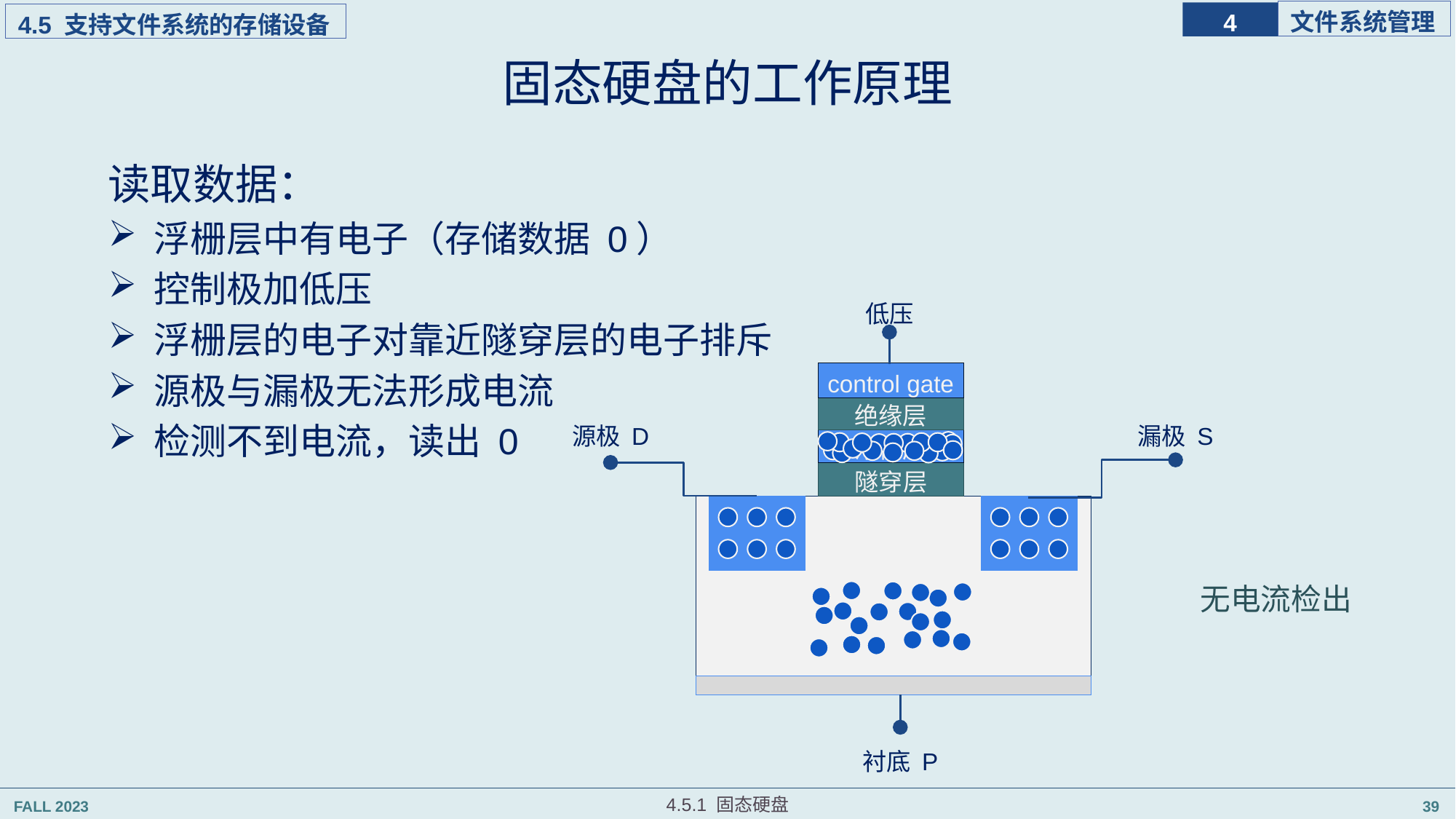

固态硬盘的工作原理
读取数据：
 浮栅层中有电子（存储数据 0）
 控制极加低压
 浮栅层的电子对靠近隧穿层的电子排斥
 源极与漏极无法形成电流
 检测不到电流，读出 0

低压
control gate
绝缘层
源极 D
漏极 S
浮栅层

隧穿层

无电流检出

衬底 P
4.5.1 固态硬盘